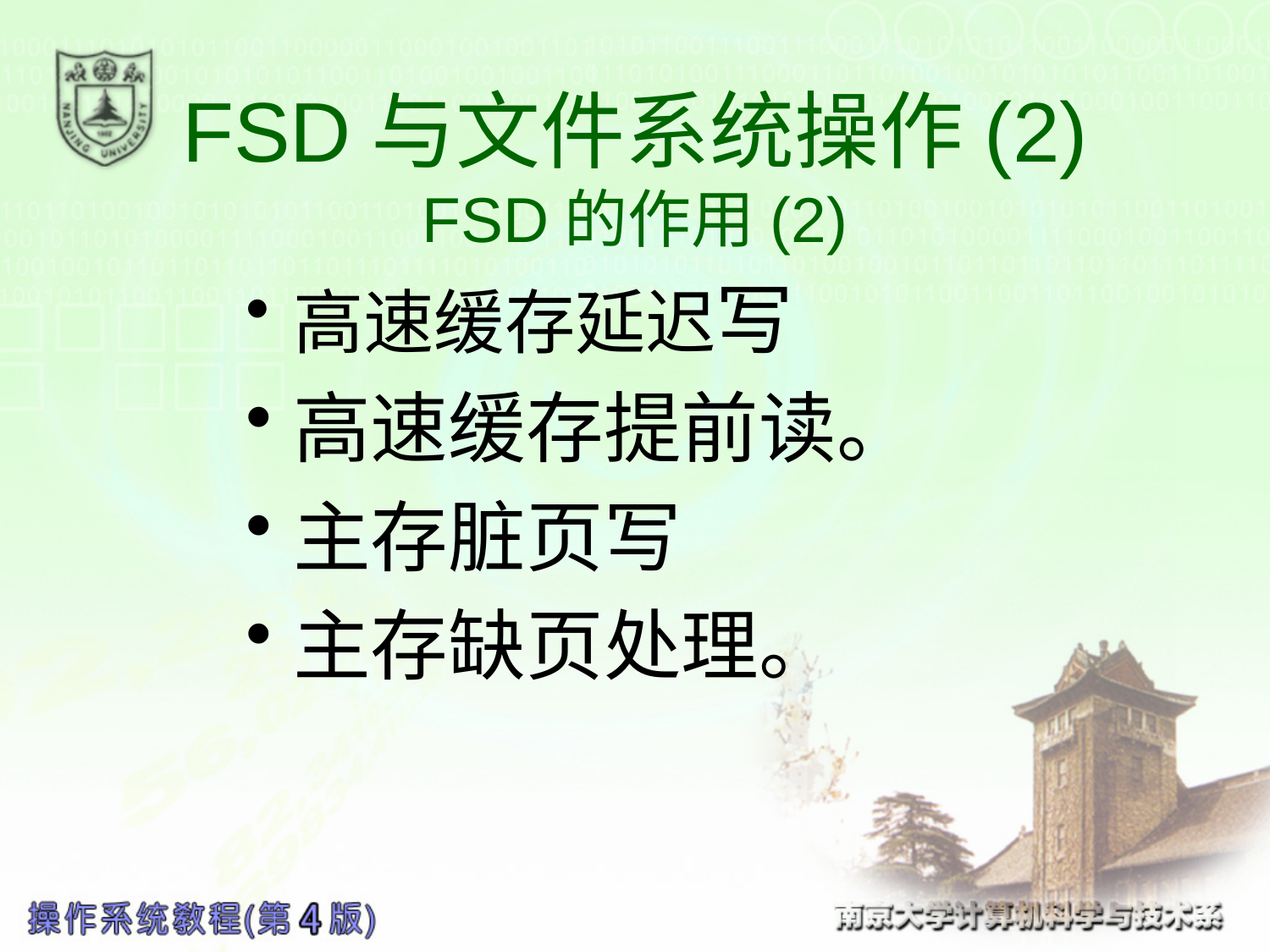

# FSD与文件系统操作(2) FSD的作用(2)
高速缓存延迟写
高速缓存提前读。
主存脏页写
主存缺页处理。